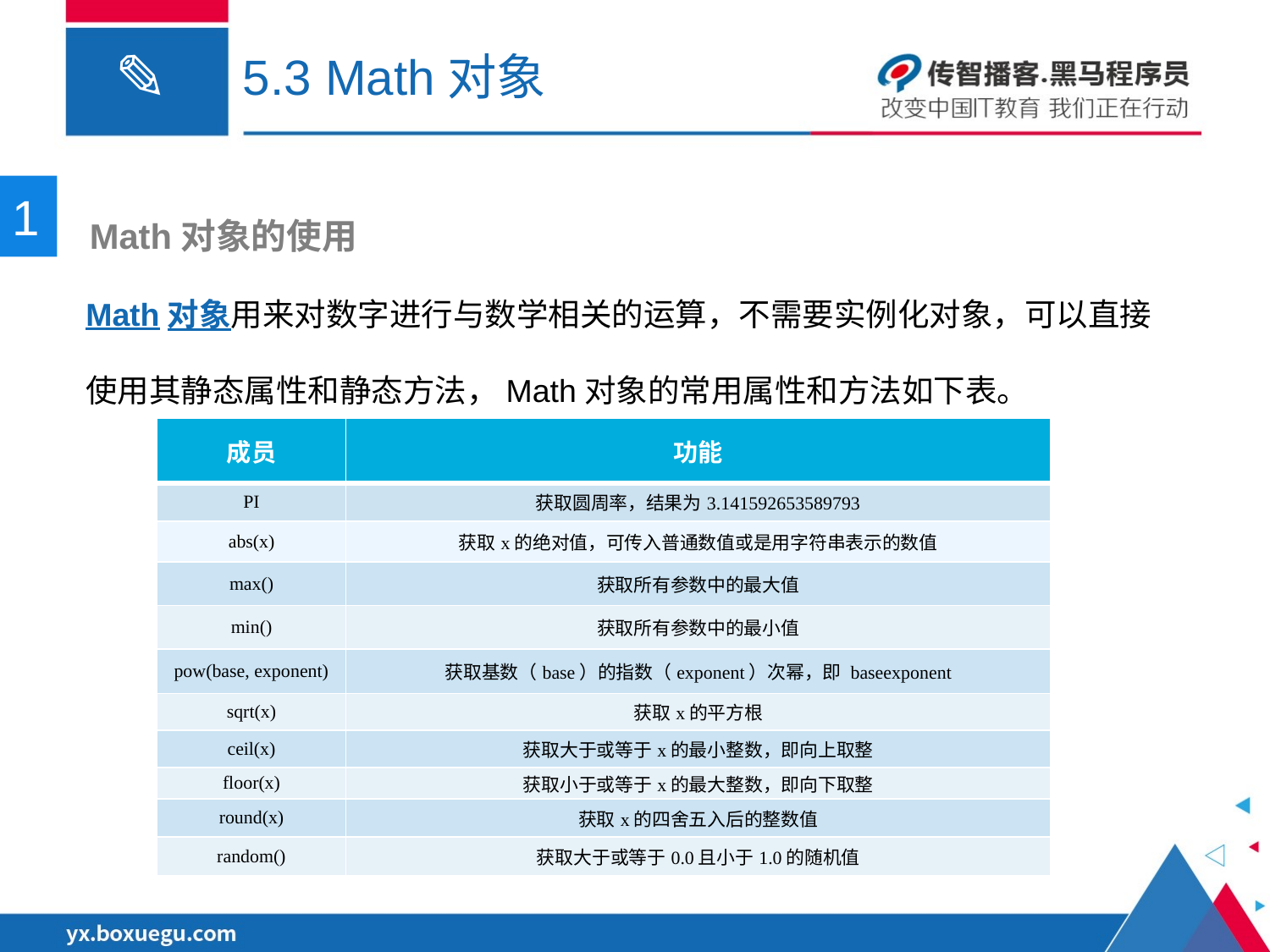

# 5.3 Math对象

1
  Math对象的使用
Math对象用来对数字进行与数学相关的运算，不需要实例化对象，可以直接使用其静态属性和静态方法，Math对象的常用属性和方法如下表。
| 成员 | 功能 |
| --- | --- |
| PI | 获取圆周率，结果为3.141592653589793 |
| abs(x) | 获取x的绝对值，可传入普通数值或是用字符串表示的数值 |
| max() | 获取所有参数中的最大值 |
| min() | 获取所有参数中的最小值 |
| pow(base, exponent) | 获取基数（base）的指数（exponent）次幂，即 baseexponent |
| sqrt(x) | 获取x的平方根 |
| ceil(x) | 获取大于或等于x的最小整数，即向上取整 |
| floor(x) | 获取小于或等于x的最大整数，即向下取整 |
| round(x) | 获取x的四舍五入后的整数值 |
| random() | 获取大于或等于0.0且小于1.0的随机值 |